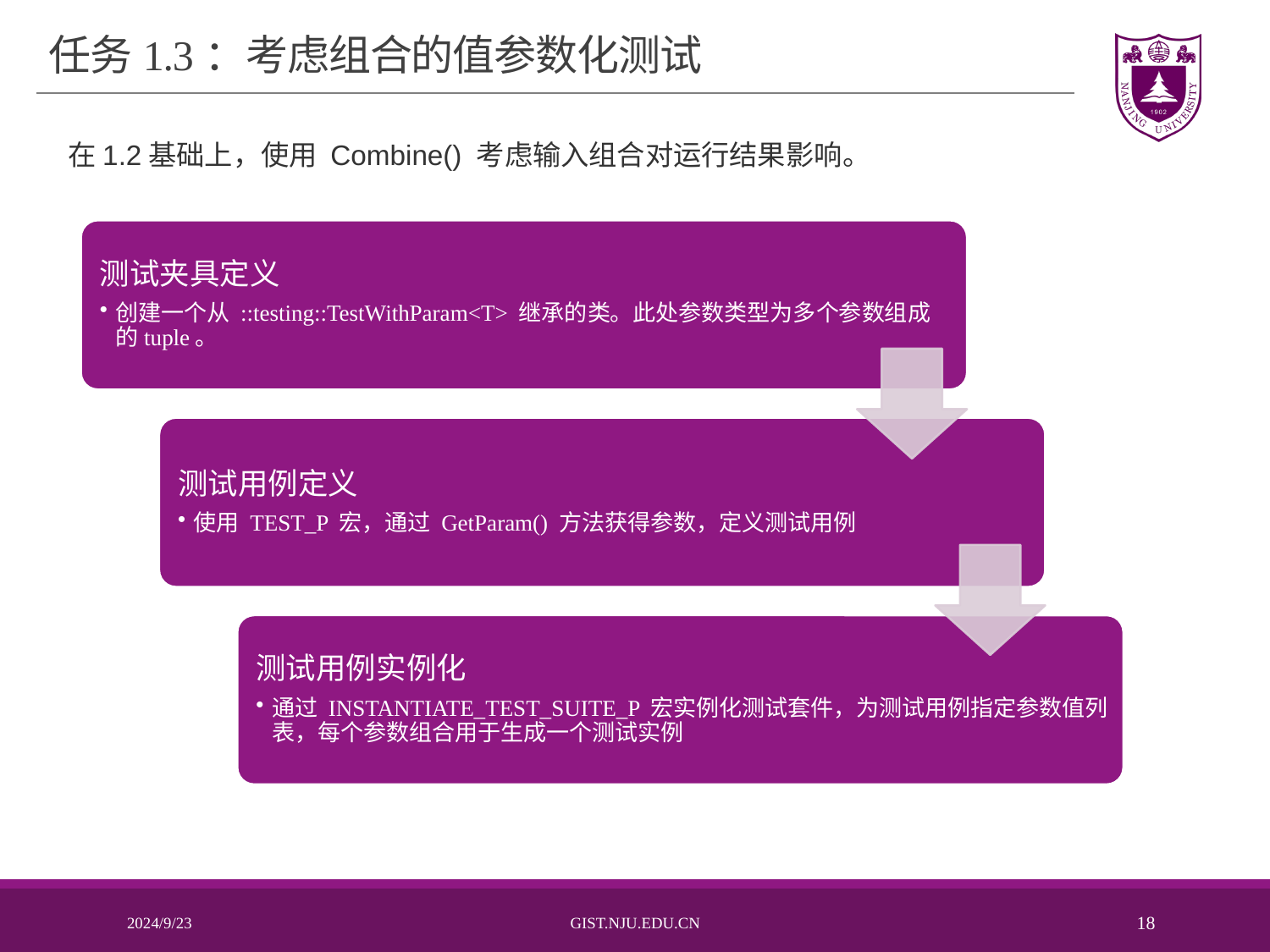

# 任务1.3：考虑组合的值参数化测试
在1.2基础上，使用 Combine() 考虑输入组合对运行结果影响。
测试夹具定义
创建一个从 ::testing::TestWithParam<T> 继承的类。此处参数类型为多个参数组成的tuple。
测试用例定义
使用 TEST_P 宏，通过 GetParam() 方法获得参数，定义测试用例
测试用例实例化
通过 INSTANTIATE_TEST_SUITE_P 宏实例化测试套件，为测试用例指定参数值列表，每个参数组合用于生成一个测试实例

//测试夹具定义
//测试用例定义
2024/9/23
Gist.nju.edu.cn
18